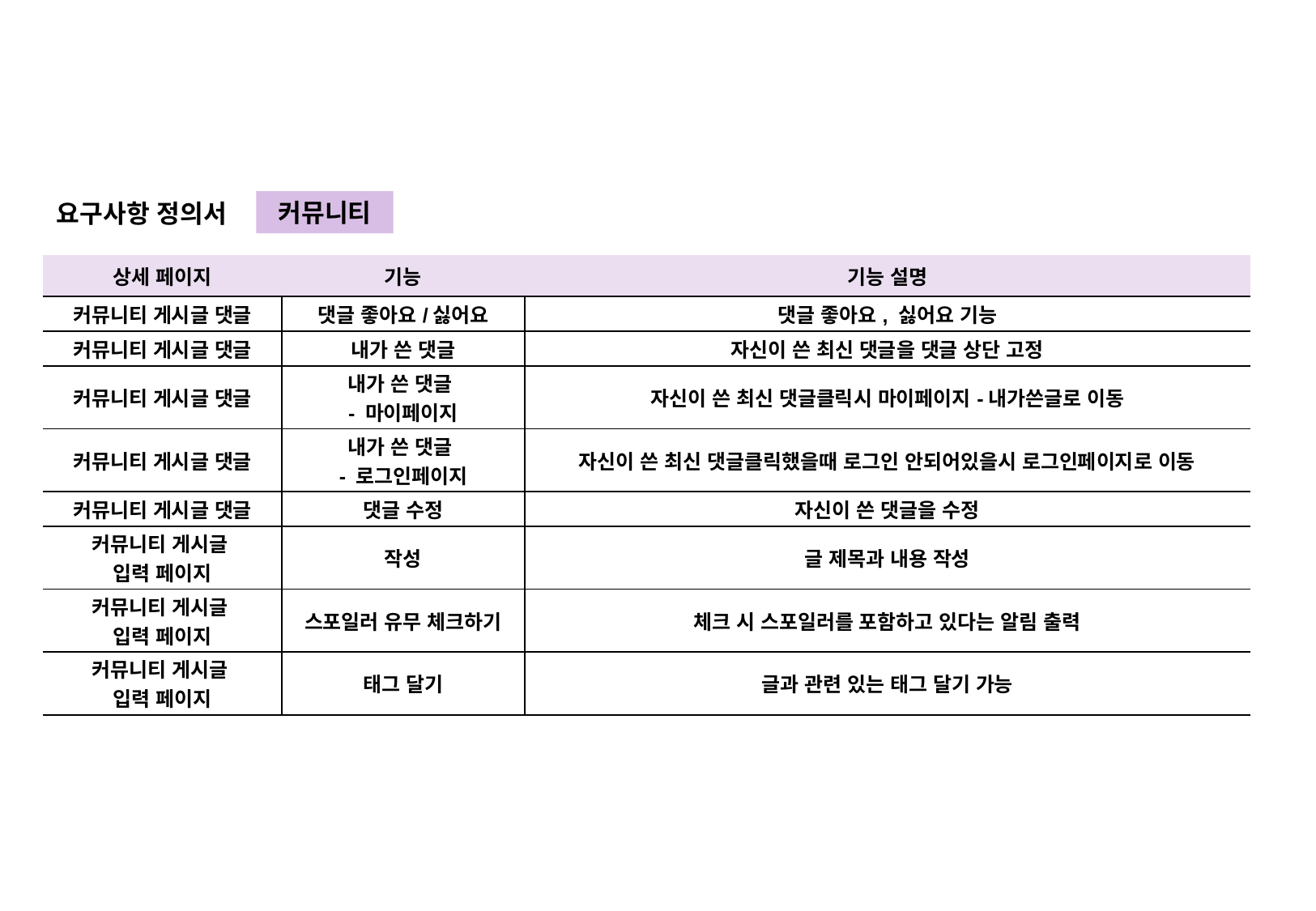

커뮤니티
요구사항 정의서
| 상세 페이지 | 기능 | 기능 설명 |
| --- | --- | --- |
| 커뮤니티 게시글 댓글 | 댓글 좋아요/싫어요 | 댓글 좋아요, 싫어요 기능 |
| 커뮤니티 게시글 댓글 | 내가 쓴 댓글 | 자신이 쓴 최신 댓글을 댓글 상단 고정 |
| 커뮤니티 게시글 댓글 | 내가 쓴 댓글 - 마이페이지 | 자신이 쓴 최신 댓글클릭시 마이페이지-내가쓴글로 이동 |
| 커뮤니티 게시글 댓글 | 내가 쓴 댓글 - 로그인페이지 | 자신이 쓴 최신 댓글클릭했을때 로그인 안되어있을시 로그인페이지로 이동 |
| 커뮤니티 게시글 댓글 | 댓글 수정 | 자신이 쓴 댓글을 수정 |
| 커뮤니티 게시글 입력 페이지 | 작성 | 글 제목과 내용 작성 |
| 커뮤니티 게시글 입력 페이지 | 스포일러 유무 체크하기 | 체크 시 스포일러를 포함하고 있다는 알림 출력 |
| 커뮤니티 게시글 입력 페이지 | 태그 달기 | 글과 관련 있는 태그 달기 가능 |